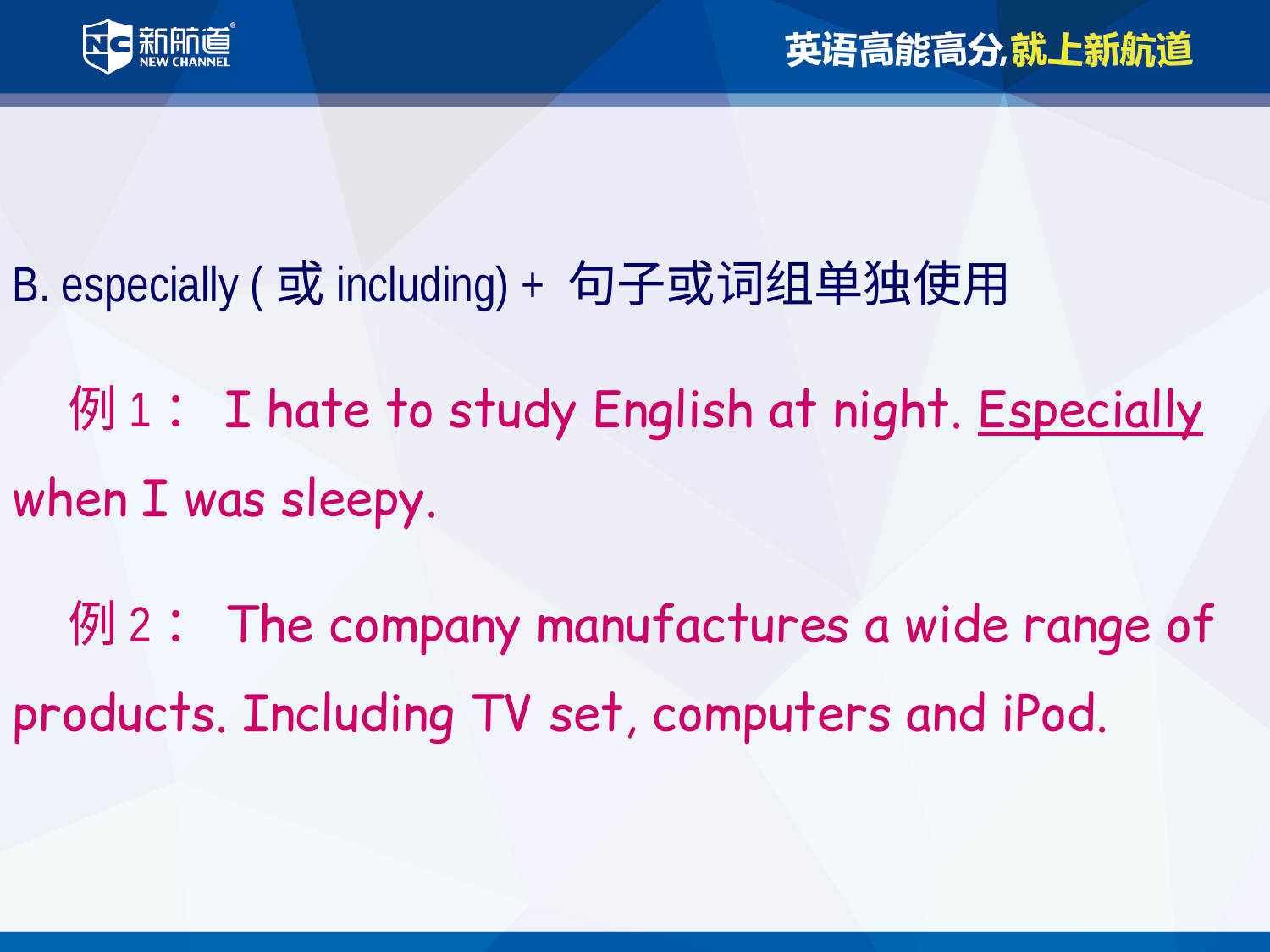

B. especially (或including) + 句子或词组单独使用
    例1：I hate to study English at night. Especially when I was sleepy.
    例2：The company manufactures a wide range of products. Including TV set, computers and iPod.